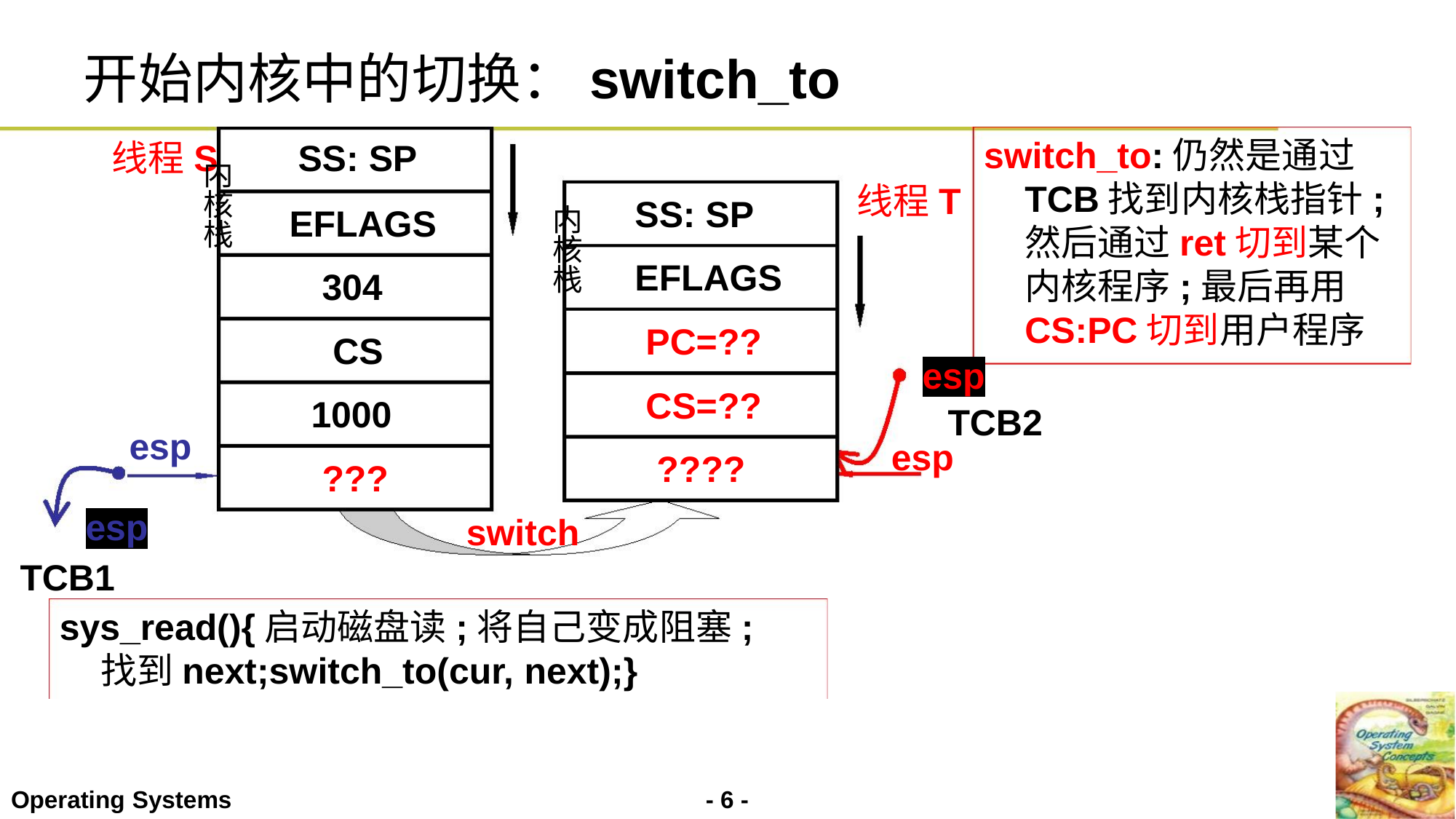

开始内核中的切换：switch_to

switch_to:仍然是通过
TCB找到内核栈指针;
然后通过ret切到某个
内核程序;最后再用
线程S SS: SP
内
线程T
核
栈
SS: SP
EFLAGS
PC=??
CS=??
????
EFLAGS
304
内
核
栈
CS:PC切到用户程序
CS
esp
TCB2
esp
1000
???
esp
esp
TCB1
switch

sys_read(){启动磁盘读;将自己变成阻塞;
找到next;switch_to(cur, next);}

- 6 -
Operating Systems